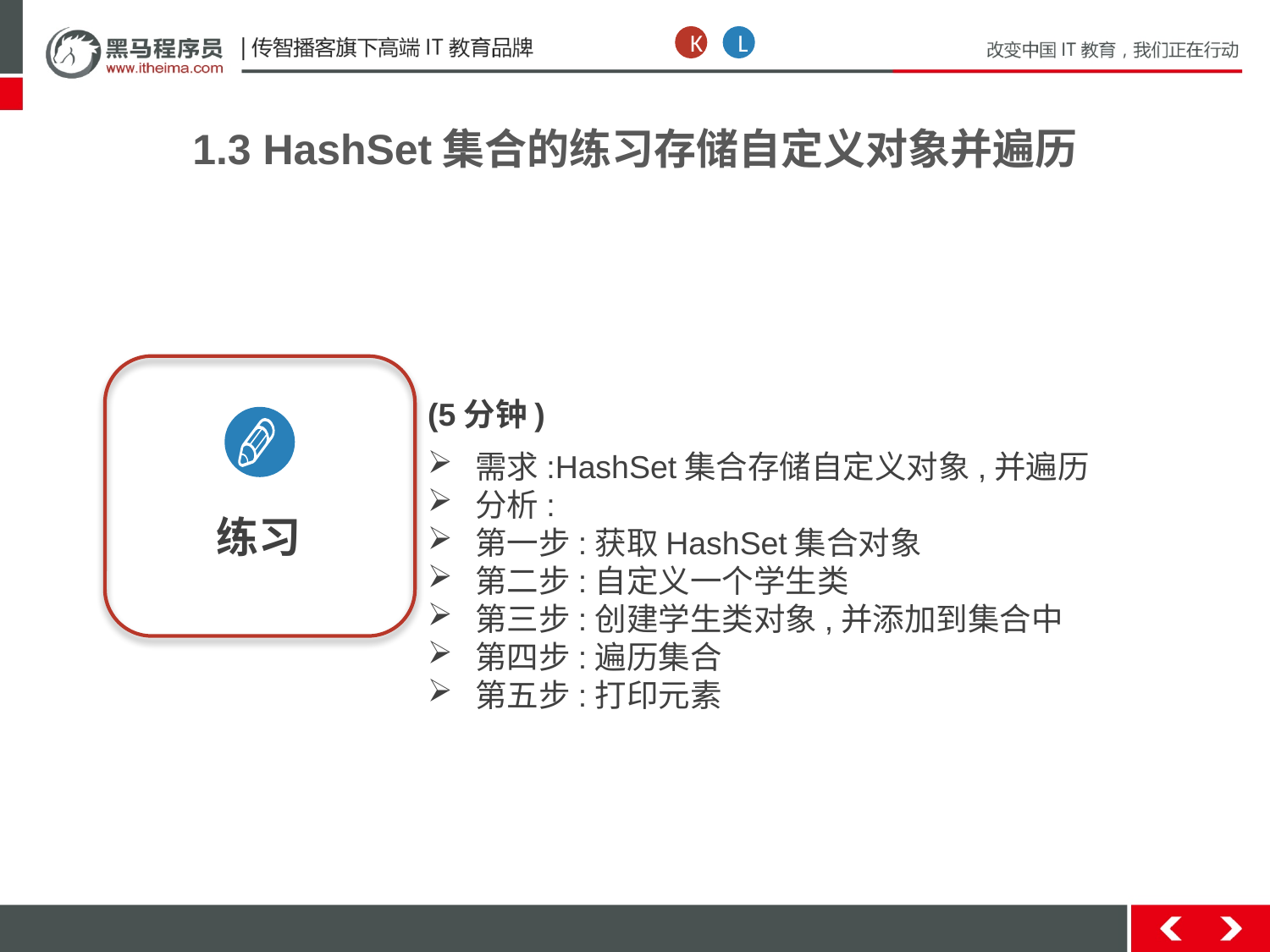

K
L
1.3 HashSet集合的练习存储自定义对象并遍历

练习
(5分钟)
需求:HashSet集合存储自定义对象,并遍历
分析:
第一步:获取HashSet集合对象
第二步:自定义一个学生类
第三步:创建学生类对象,并添加到集合中
第四步:遍历集合
第五步:打印元素